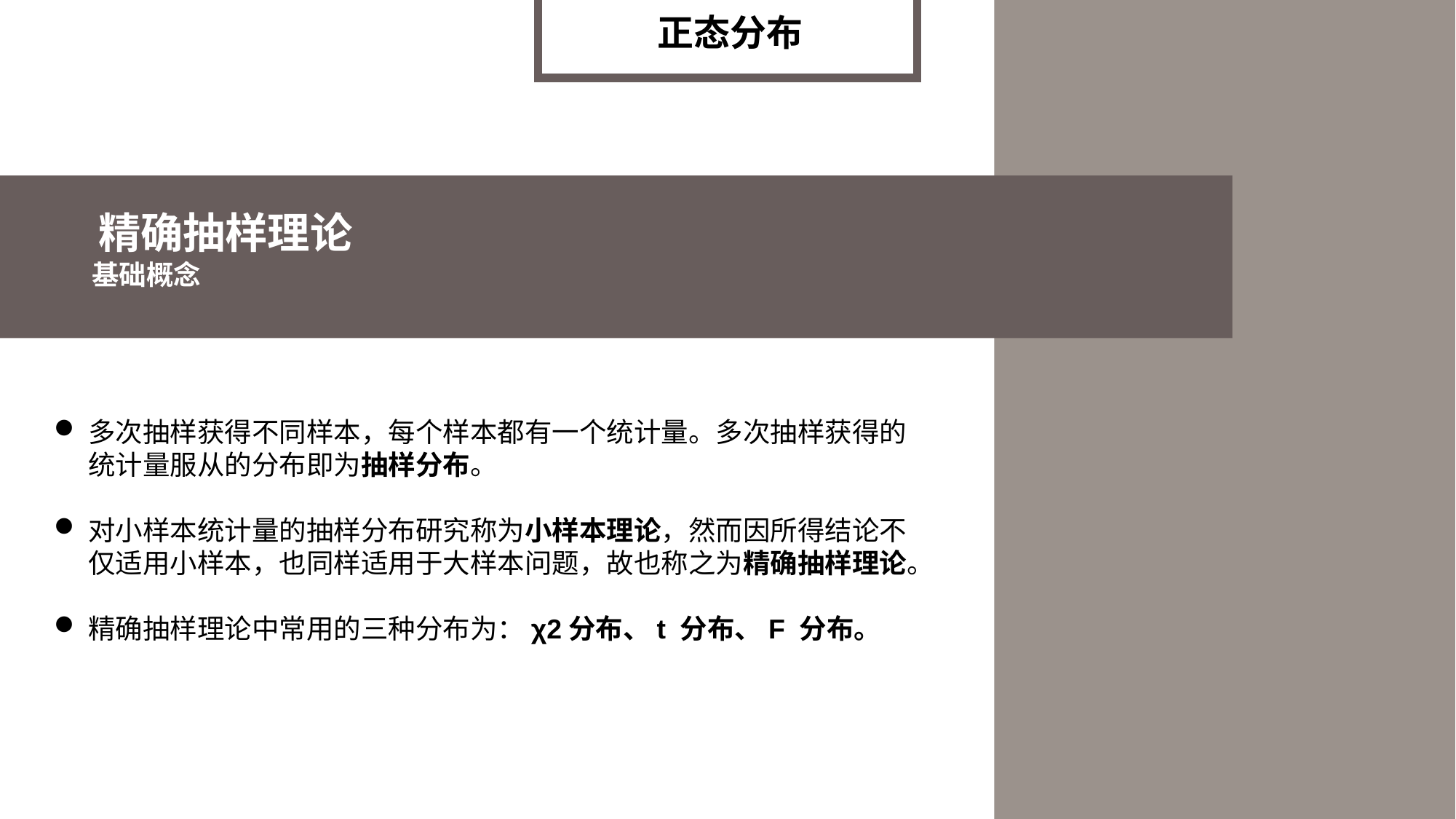

正态分布
        精确抽样理论

基础概念
多次抽样获得不同样本，每个样本都有一个统计量。多次抽样获得的统计量服从的分布即为抽样分布。

对小样本统计量的抽样分布研究称为小样本理论，然而因所得结论不仅适用小样本，也同样适用于大样本问题，故也称之为精确抽样理论。

精确抽样理论中常用的三种分布为：χ2分布、t 分布、F 分布。